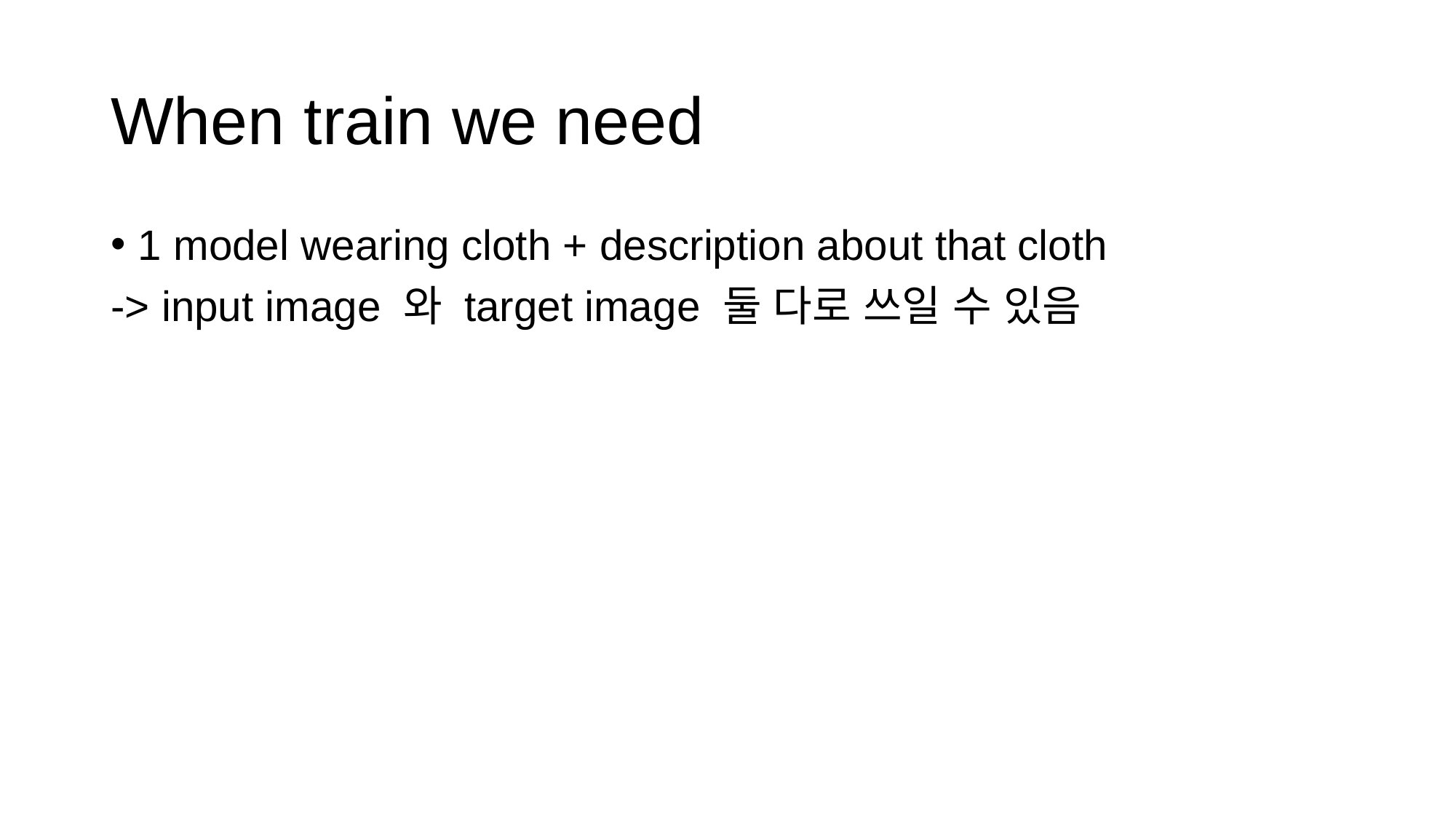

# When train we need
1 model wearing cloth + description about that cloth
-> input image 와 target image 둘 다로 쓰일 수 있음